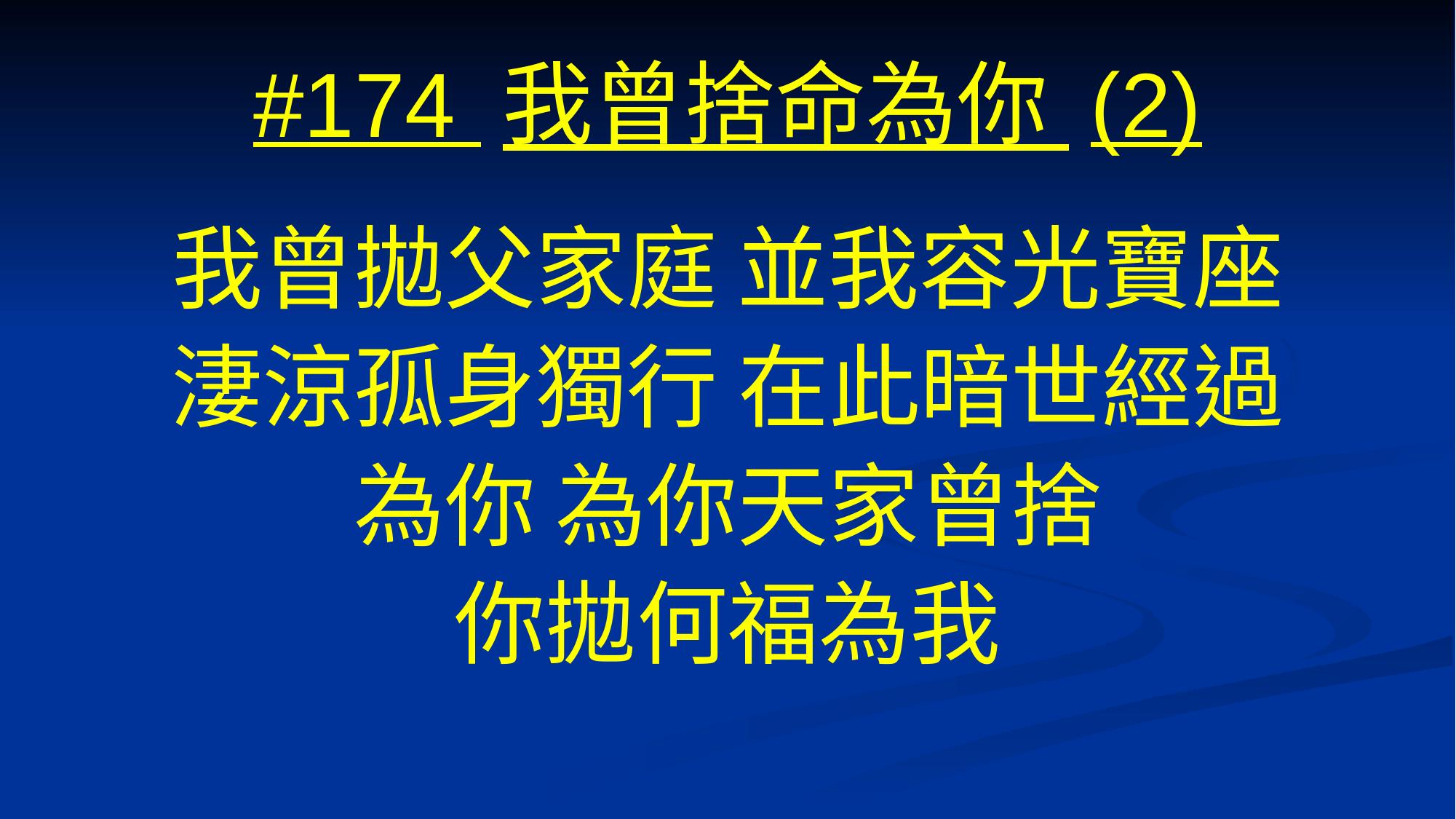

# #174 我曾捨命為你 (2)
我曾拋父家庭 並我容光寶座
淒涼孤身獨行 在此暗世經過
為你 為你天家曾捨
你拋何福為我